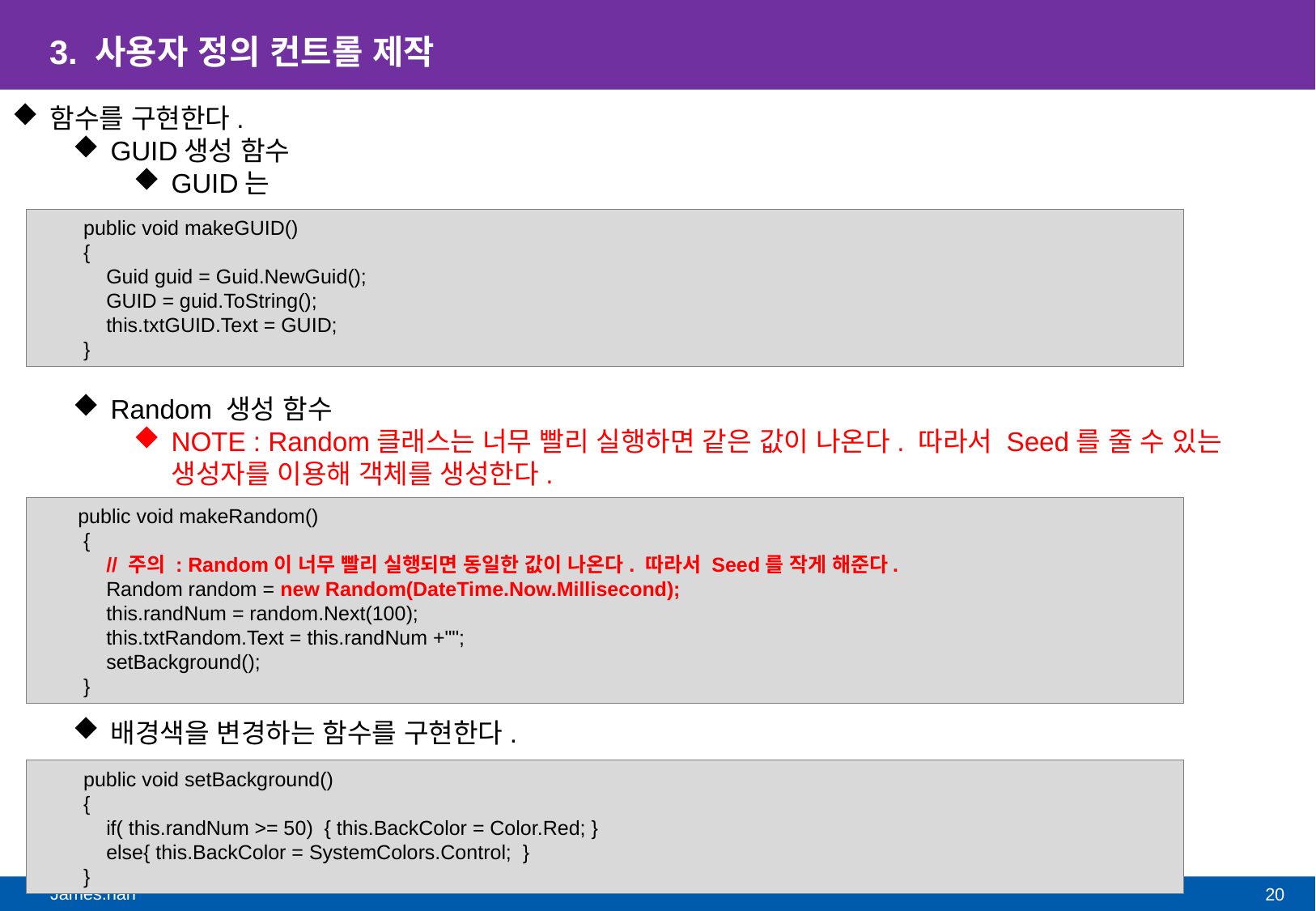

# 3. 사용자 정의 컨트롤 제작
함수를 구현한다.
GUID생성 함수
GUID는

Random 생성 함수
NOTE : Random클래스는 너무 빨리 실행하면 같은 값이 나온다. 따라서 Seed를 줄 수 있는 생성자를 이용해 객체를 생성한다.

배경색을 변경하는 함수를 구현한다.
        public void makeGUID()
        {
            Guid guid = Guid.NewGuid();
            GUID = guid.ToString();
            this.txtGUID.Text = GUID;
        }
       public void makeRandom()
        {
            // 주의 : Random이 너무 빨리 실행되면 동일한 값이 나온다. 따라서 Seed를 작게 해준다.
            Random random = new Random(DateTime.Now.Millisecond);
            this.randNum = random.Next(100);
            this.txtRandom.Text = this.randNum +"";
            setBackground();
        }
        public void setBackground()
        {
            if( this.randNum >= 50)  { this.BackColor = Color.Red; }
            else{ this.BackColor = SystemColors.Control;  }
        }
20